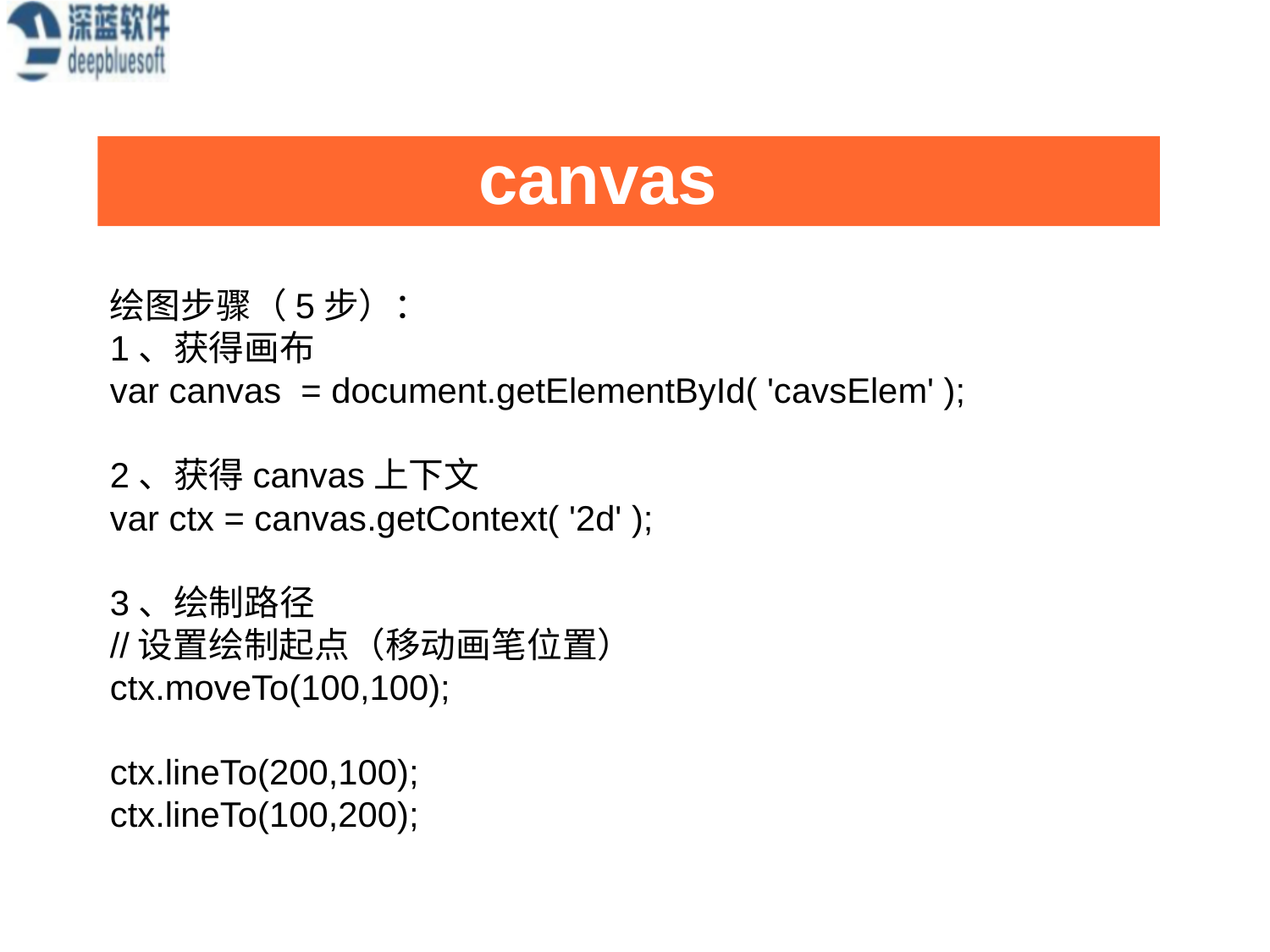

canvas

绘图步骤（5步）：
1、获得画布
var canvas  = document.getElementById( 'cavsElem' );

2、获得canvas上下文
var ctx = canvas.getContext( '2d' );

3、绘制路径
//设置绘制起点（移动画笔位置）
ctx.moveTo(100,100);

ctx.lineTo(200,100);
ctx.lineTo(100,200);